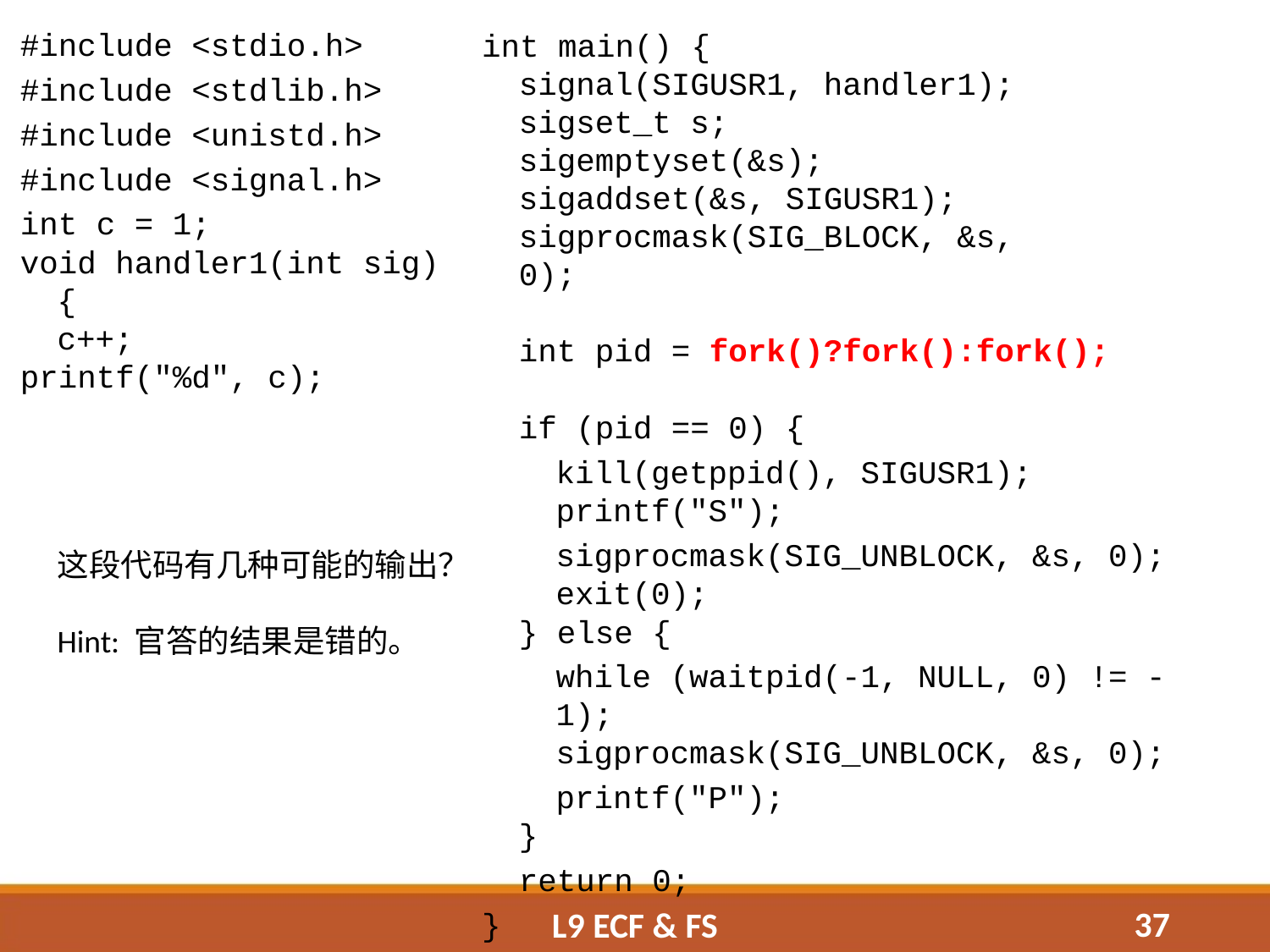

#include <stdio.h>
#include <stdlib.h>
#include <unistd.h>
#include <signal.h>
int c = 1;
void handler1(int sig) {
	c++;
printf("%d", c);
}
int main() {
signal(SIGUSR1, handler1);
sigset_t s;
sigemptyset(&s);
sigaddset(&s, SIGUSR1);
sigprocmask(SIG_BLOCK, &s, 0);

int pid = fork()?fork():fork();

if (pid == 0) {
kill(getppid(), SIGUSR1); printf("S");
sigprocmask(SIG_UNBLOCK, &s, 0); exit(0);
} else {
while (waitpid(-1, NULL, 0) != -1);
sigprocmask(SIG_UNBLOCK, &s, 0);
printf("P");
}
return 0;
}
这段代码有几种可能的输出？

Hint: 官答的结果是错的。
37
L9 ECF & FS